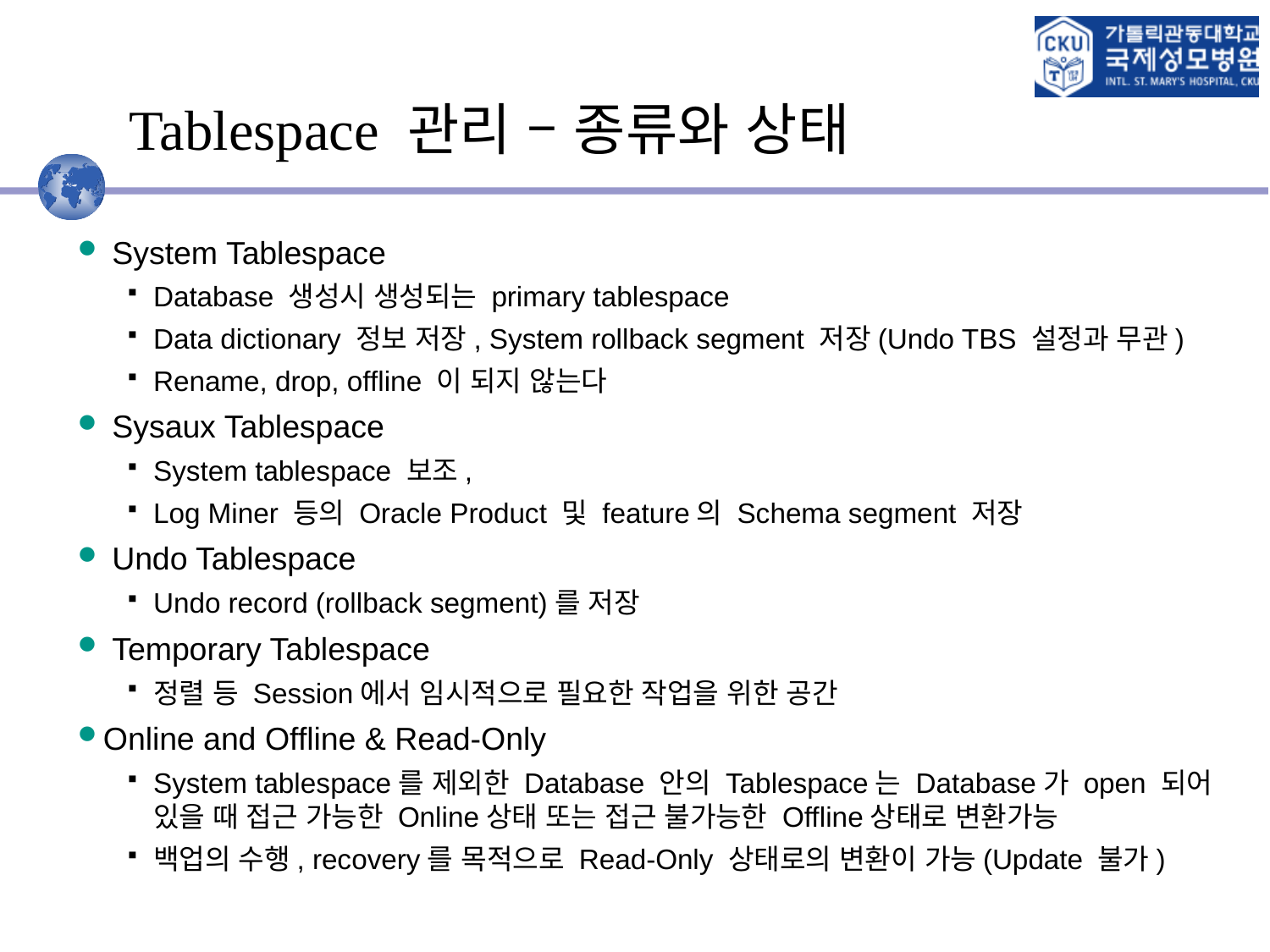

# Tablespace 관리 – 종류와 상태

 System Tablespace
Database 생성시 생성되는 primary tablespace
Data dictionary 정보 저장, System rollback segment 저장(Undo TBS 설정과 무관)
Rename, drop, offline 이 되지 않는다
 Sysaux Tablespace
System tablespace 보조,
Log Miner 등의 Oracle Product 및 feature의 Schema segment 저장
 Undo Tablespace
Undo record (rollback segment)를 저장
 Temporary Tablespace
정렬 등 Session에서 임시적으로 필요한 작업을 위한 공간
Online and Offline & Read-Only
System tablespace를 제외한 Database 안의 Tablespace는 Database가 open 되어 있을 때 접근 가능한 Online상태 또는 접근 불가능한 Offline상태로 변환가능
백업의 수행, recovery를 목적으로 Read-Only 상태로의 변환이 가능(Update 불가)